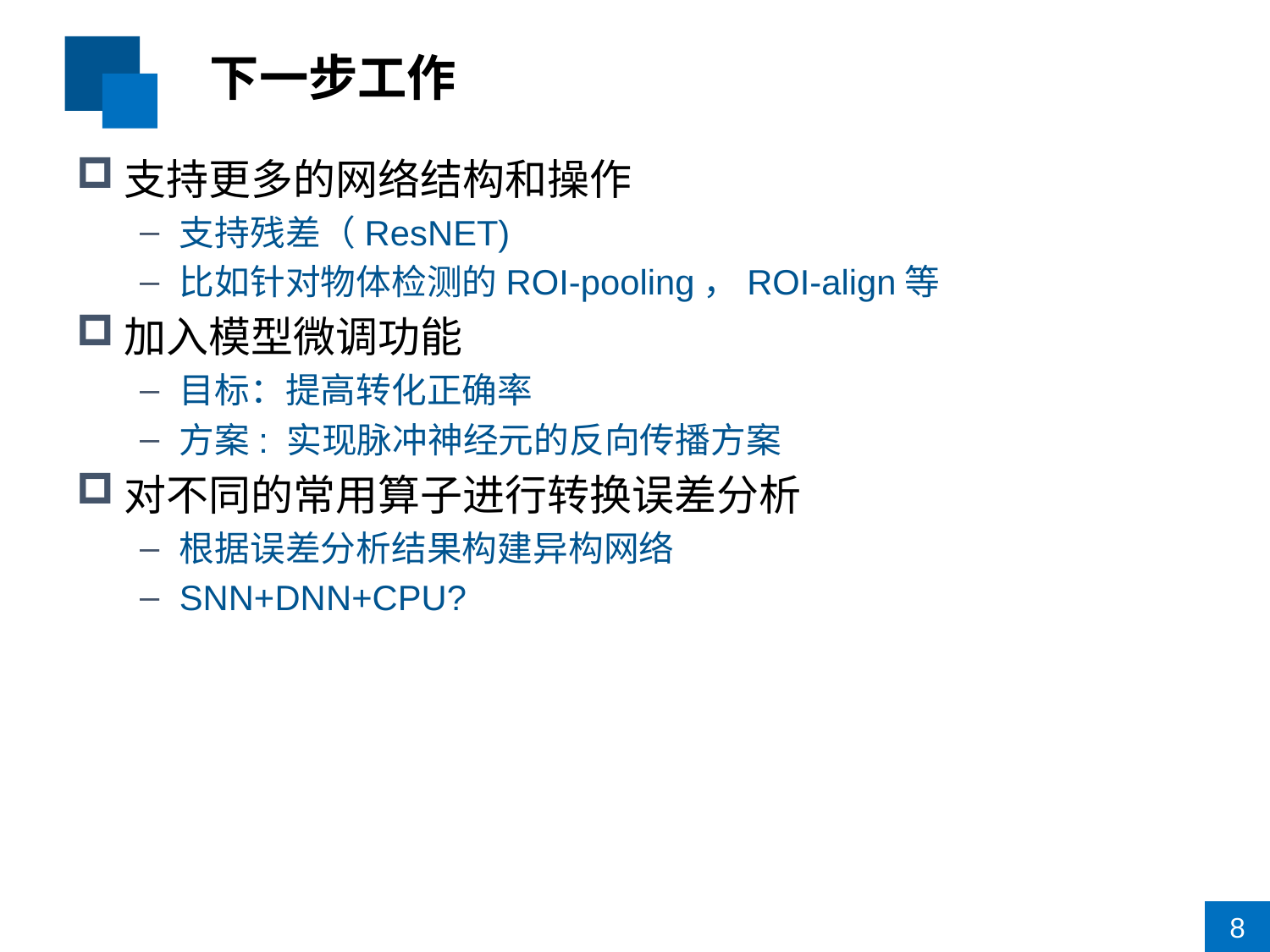

# 下一步工作
支持更多的网络结构和操作
支持残差（ResNET)
比如针对物体检测的ROI-pooling，ROI-align等
加入模型微调功能
目标：提高转化正确率
方案: 实现脉冲神经元的反向传播方案
对不同的常用算子进行转换误差分析
根据误差分析结果构建异构网络
SNN+DNN+CPU?
8